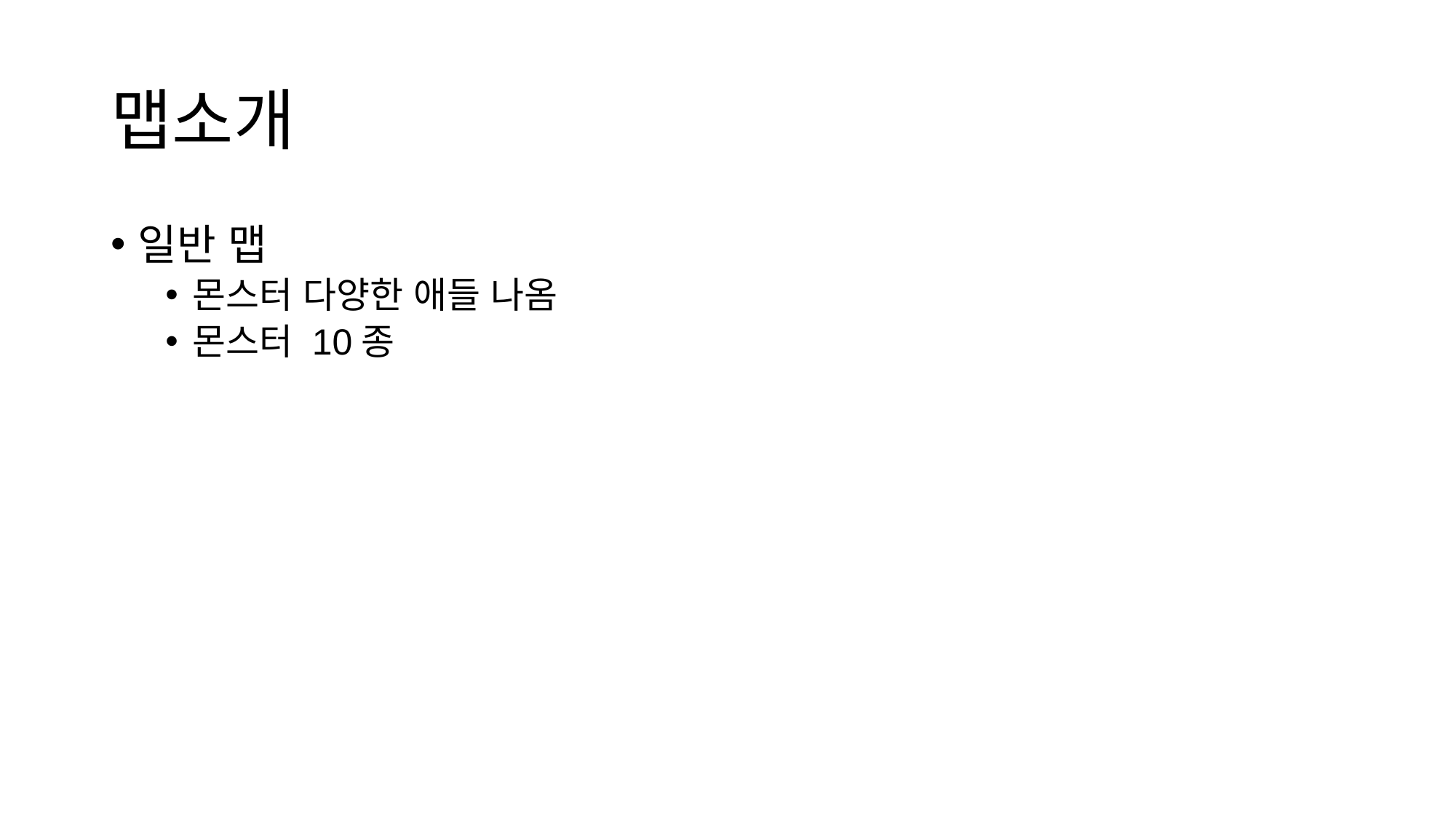

# 맵소개
일반 맵
몬스터 다양한 애들 나옴
몬스터 10종